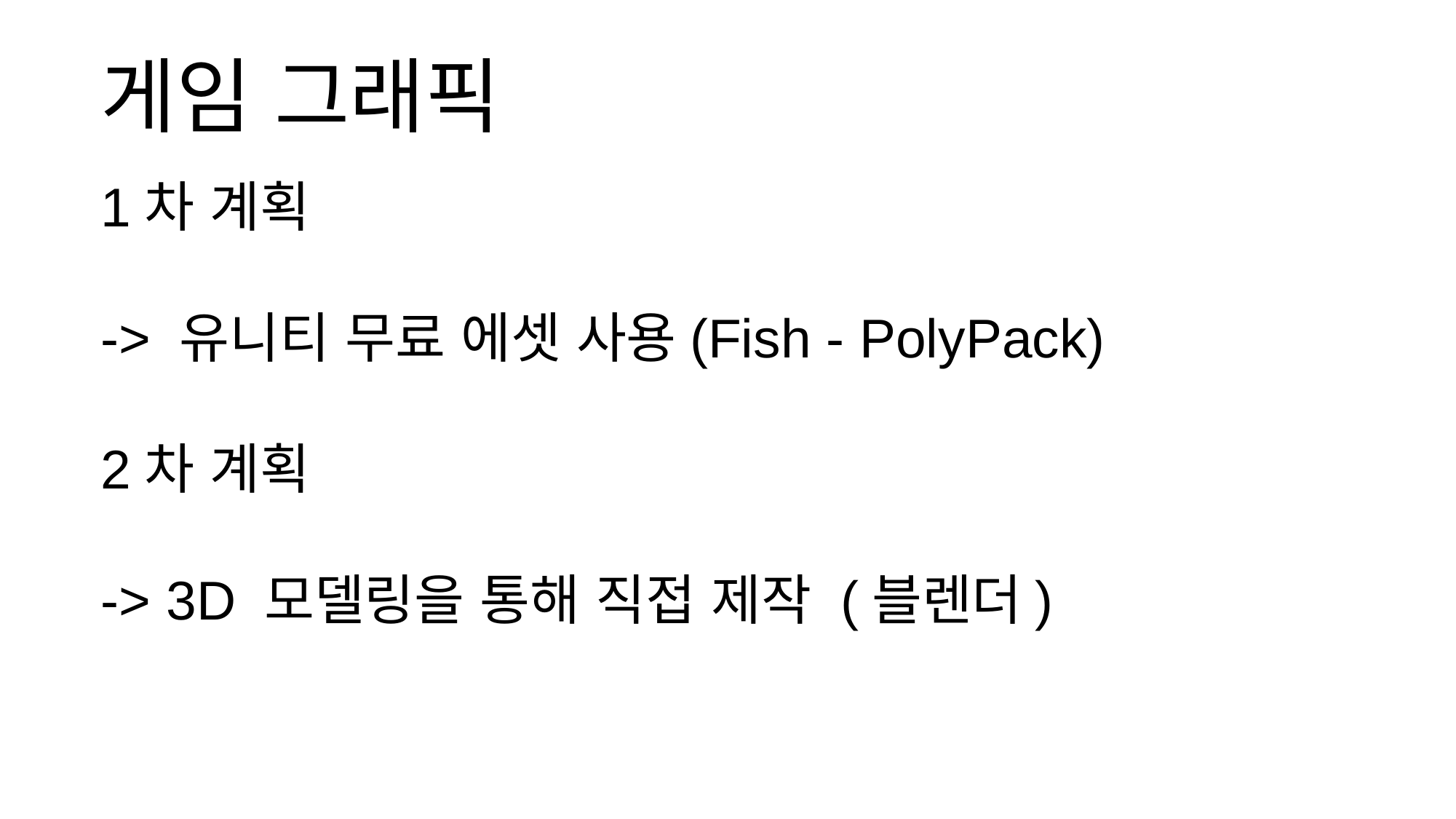

게임 그래픽
1차 계획

-> 유니티 무료 에셋 사용(Fish - PolyPack)

2차 계획

-> 3D 모델링을 통해 직접 제작 (블렌더)